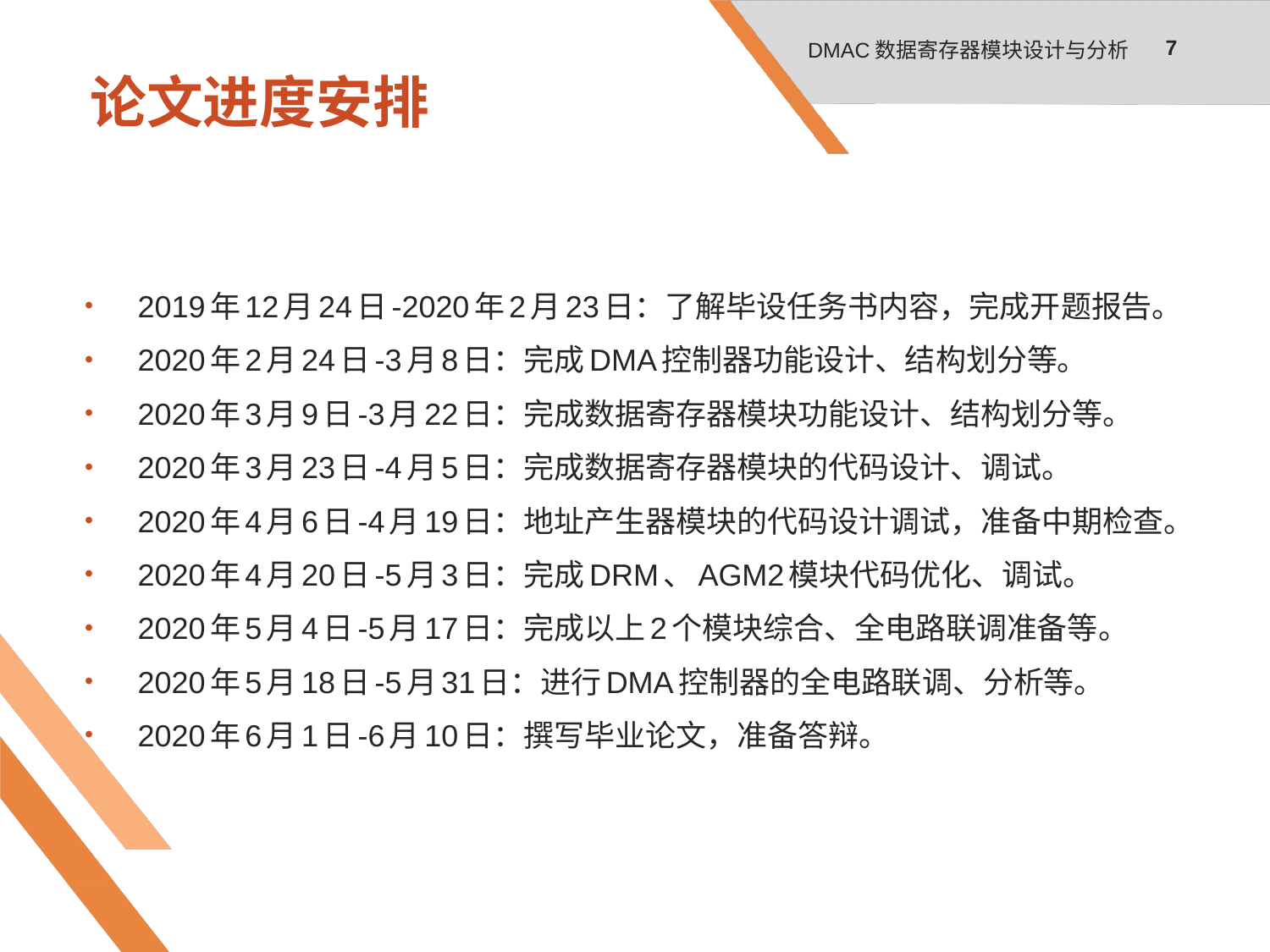

7
DMAC数据寄存器模块设计与分析
# 论文进度安排

2019年12月24日-2020年2月23日：了解毕设任务书内容，完成开题报告。
2020年2月24日-3月8日：完成DMA控制器功能设计、结构划分等。
2020年3月9日-3月22日：完成数据寄存器模块功能设计、结构划分等。
2020年3月23日-4月5日：完成数据寄存器模块的代码设计、调试。
2020年4月6日-4月19日：地址产生器模块的代码设计调试，准备中期检查。
2020年4月20日-5月3日：完成DRM、AGM2模块代码优化、调试。
2020年5月4日-5月17日：完成以上2个模块综合、全电路联调准备等。
2020年5月18日-5月31日：进行DMA控制器的全电路联调、分析等。
2020年6月1日-6月10日：撰写毕业论文，准备答辩。